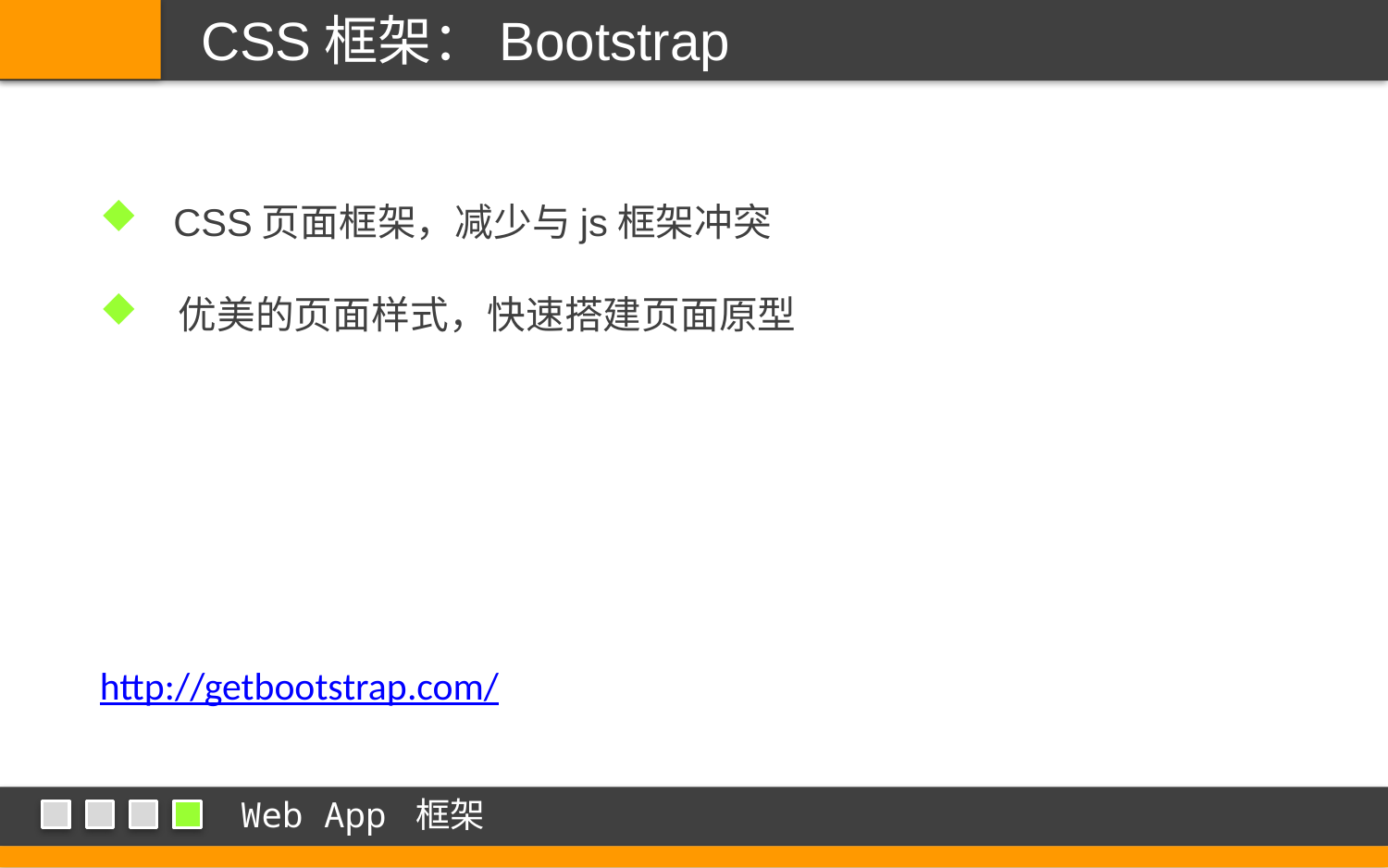

CSS框架：Bootstrap
  CSS页面框架，减少与js框架冲突
  优美的页面样式，快速搭建页面原型

http://getbootstrap.com/
Web App 框架